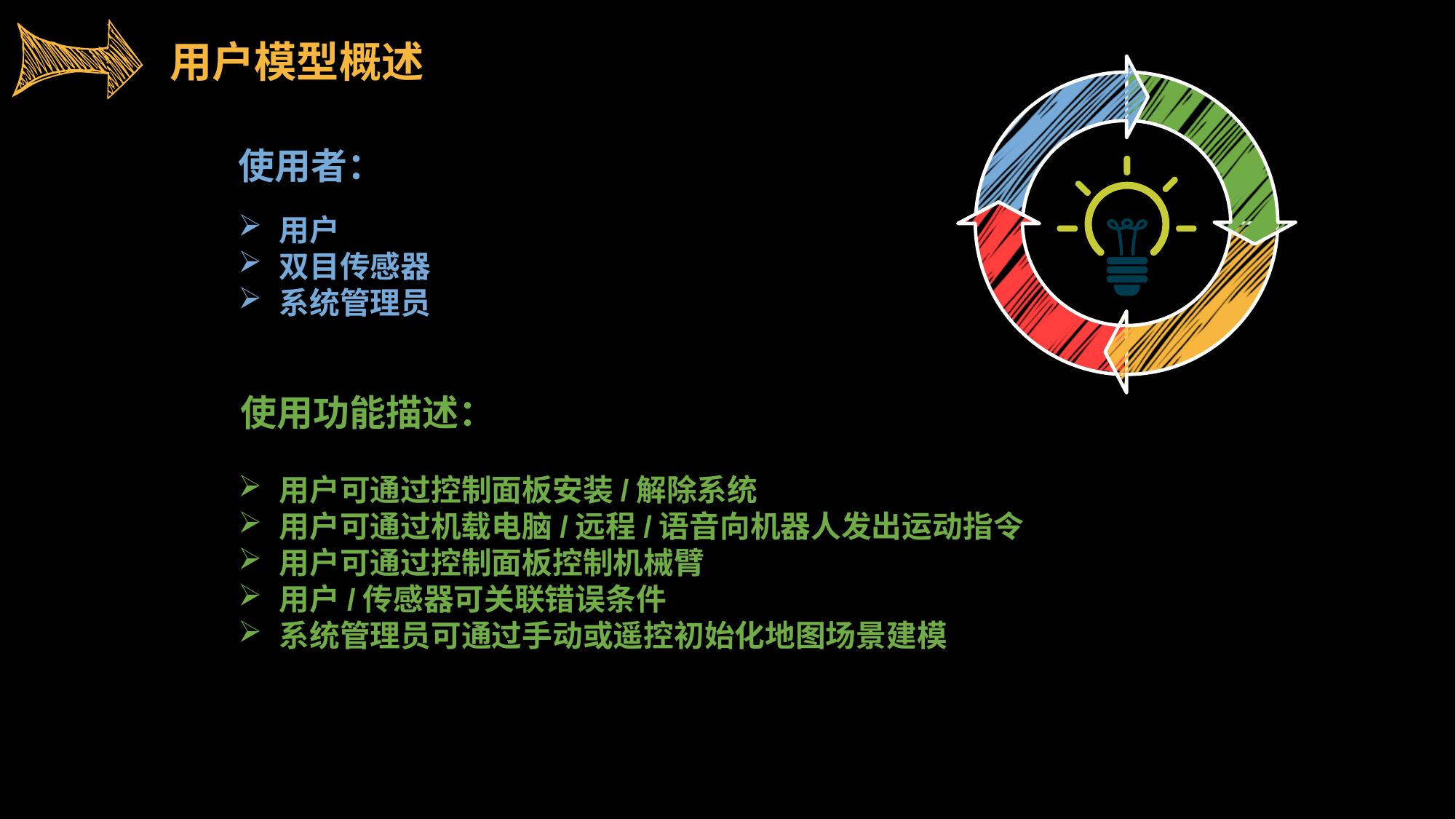

用户模型概述

使用者：
用户
双目传感器
系统管理员
使用功能描述：
用户可通过控制面板安装/解除系统
用户可通过机载电脑/远程/语音向机器人发出运动指令
用户可通过控制面板控制机械臂
用户/传感器可关联错误条件
系统管理员可通过手动或遥控初始化地图场景建模